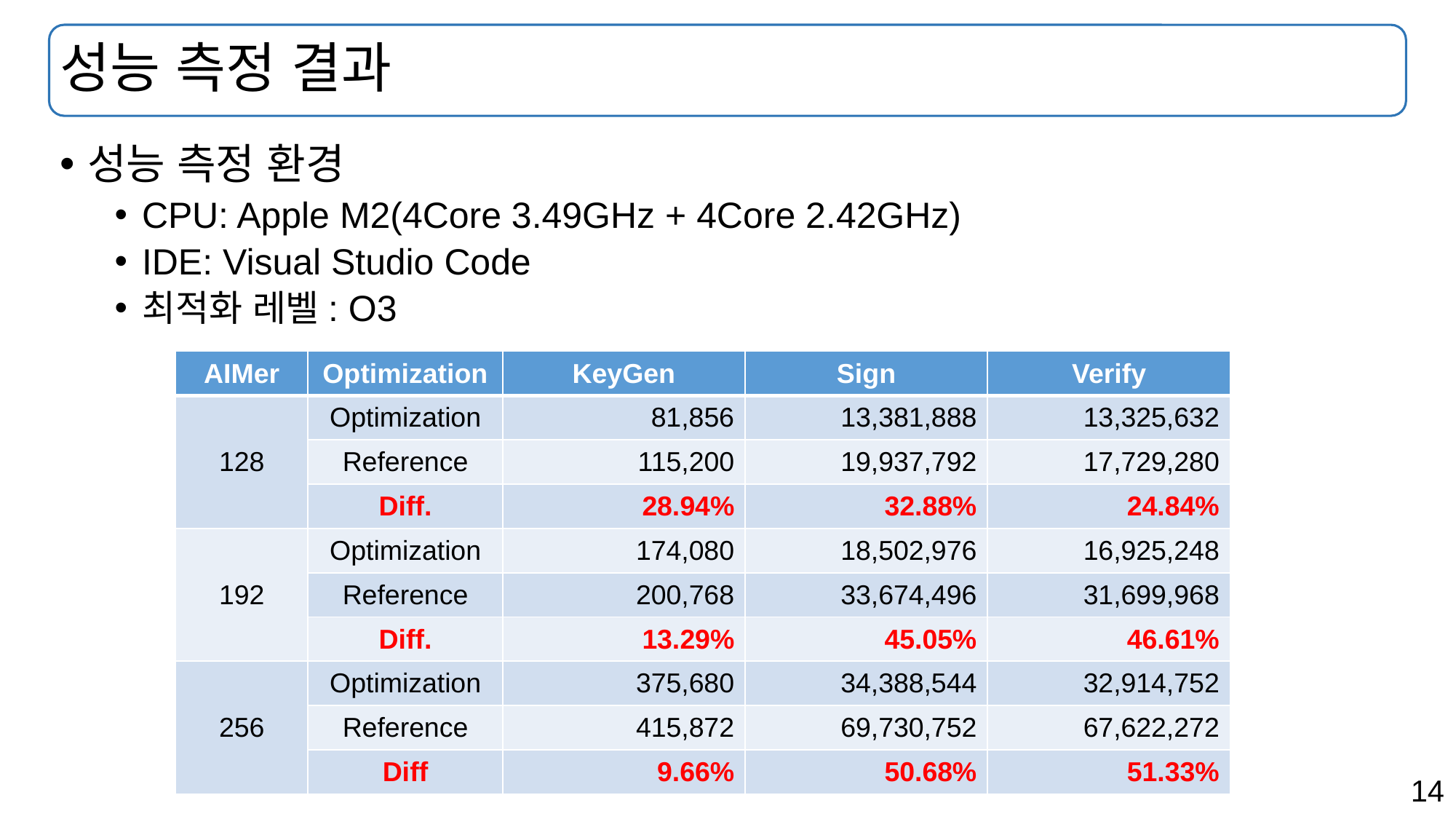

# 성능 측정 결과
성능 측정 환경
CPU: Apple M2(4Core 3.49GHz + 4Core 2.42GHz)
IDE: Visual Studio Code
최적화 레벨: O3
| AIMer | Optimization | KeyGen | Sign | Verify |
| --- | --- | --- | --- | --- |
| 128 | Optimization | 81,856 | 13,381,888 | 13,325,632 |
|  | Reference | 115,200 | 19,937,792 | 17,729,280 |
|  | Diff. | 28.94% | 32.88% | 24.84% |
| 192 | Optimization | 174,080 | 18,502,976 | 16,925,248 |
|  | Reference | 200,768 | 33,674,496 | 31,699,968 |
|  | Diff. | 13.29% | 45.05% | 46.61% |
| 256 | Optimization | 375,680 | 34,388,544 | 32,914,752 |
|  | Reference | 415,872 | 69,730,752 | 67,622,272 |
|  | Diff | 9.66% | 50.68% | 51.33% |